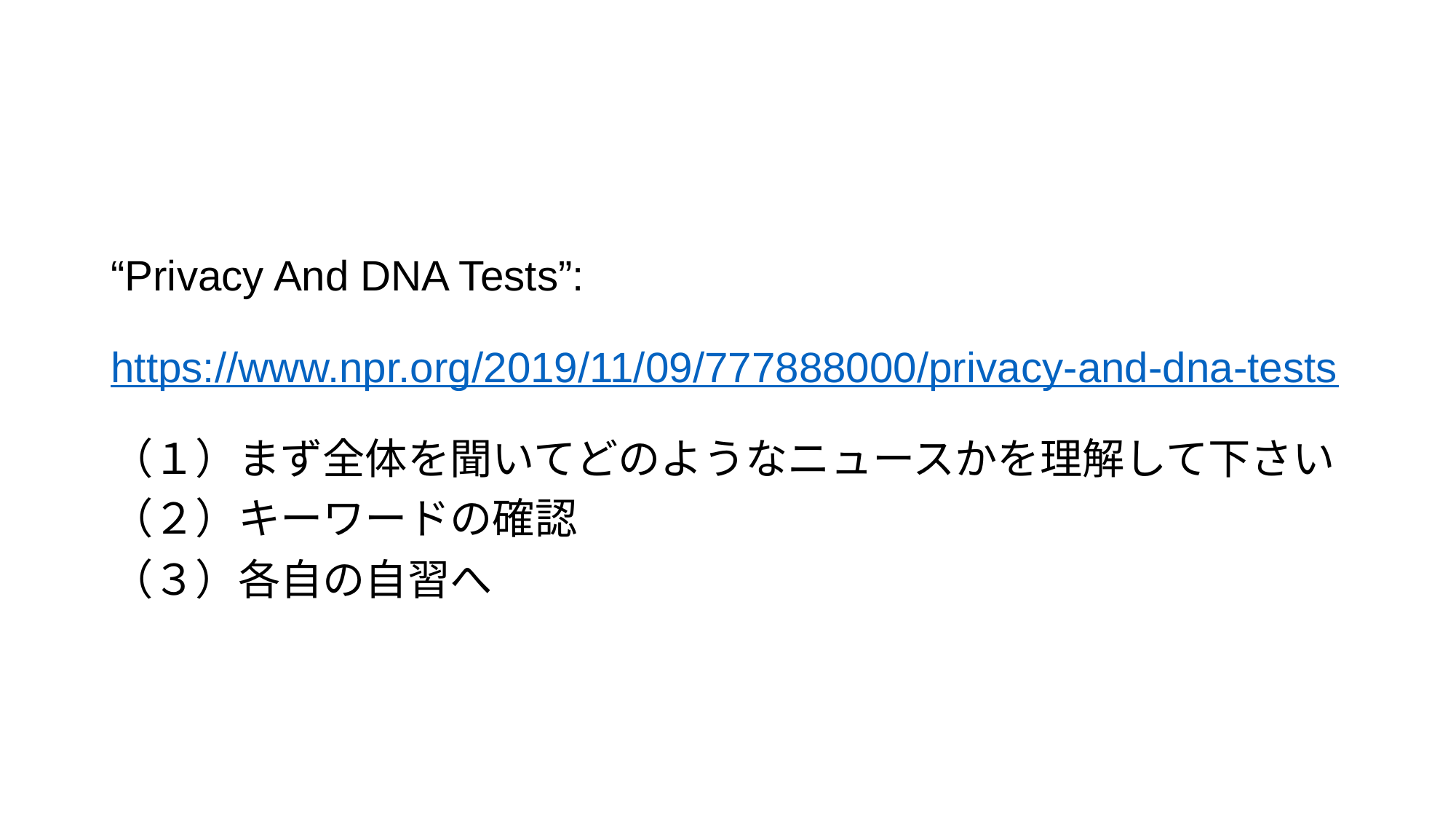

#
“Privacy And DNA Tests”:
https://www.npr.org/2019/11/09/777888000/privacy-and-dna-tests
（１）まず全体を聞いてどのようなニュースかを理解して下さい
（２）キーワードの確認
（３）各自の自習へ